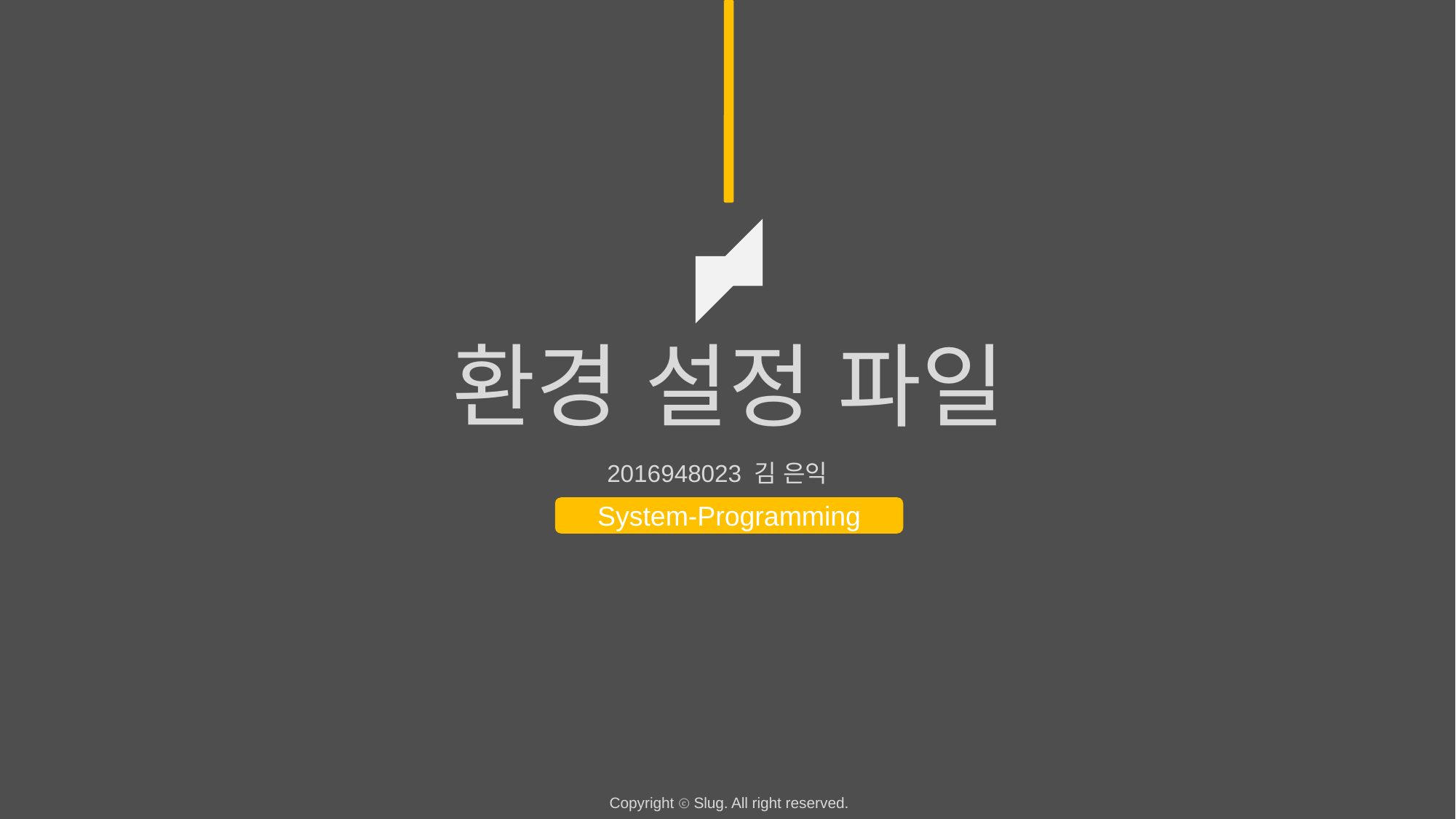

환경 설정 파일
                               2016948023 김 은익
System-Programming
Copyright ⓒ Slug. All right reserved.